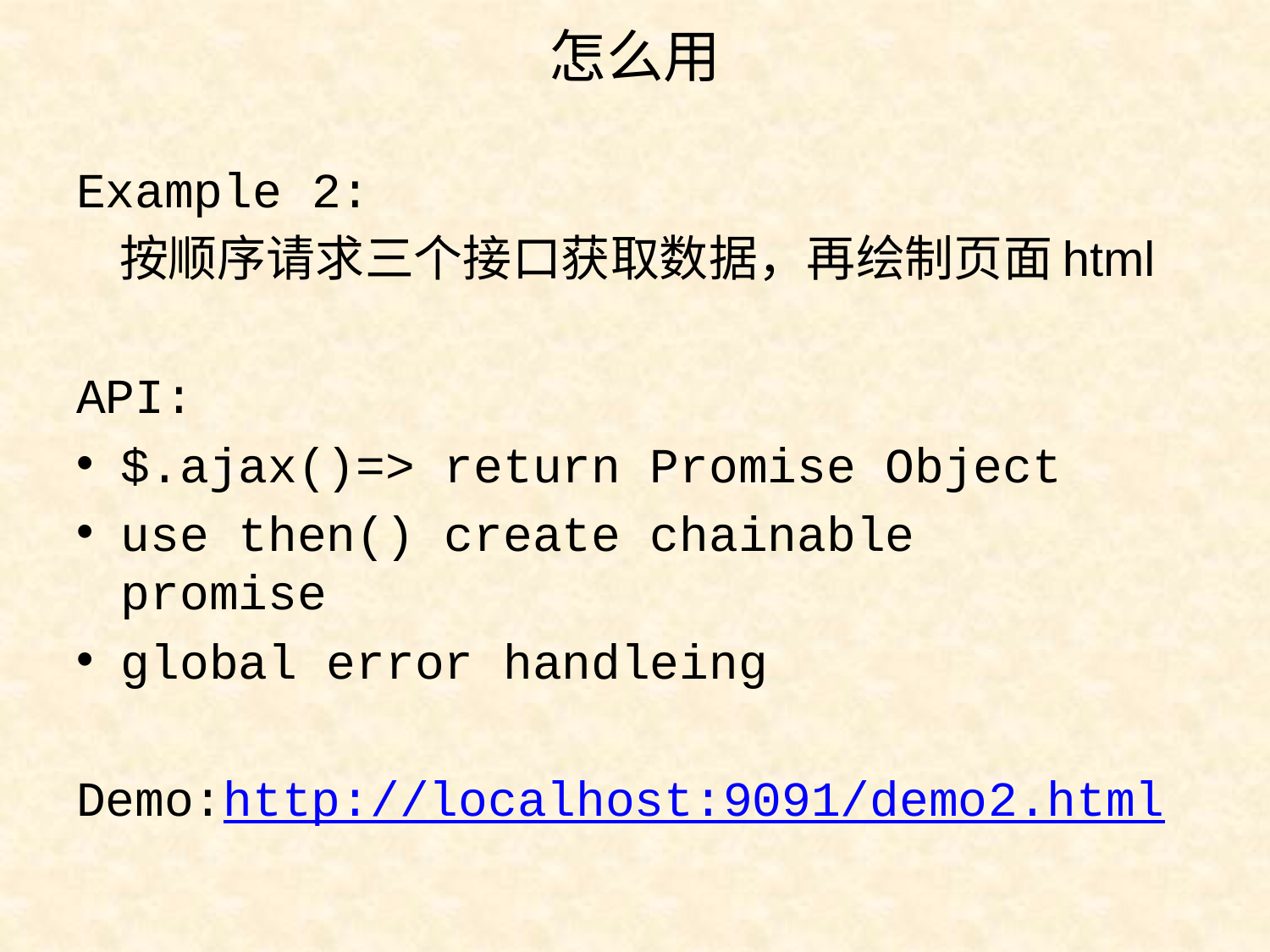

# 怎么用
Example 2:
   按顺序请求三个接口获取数据，再绘制页面html

API:
$.ajax()=> return Promise Object
use then() create chainable   promise
global error handleing

Demo:http://localhost:9091/demo2.html